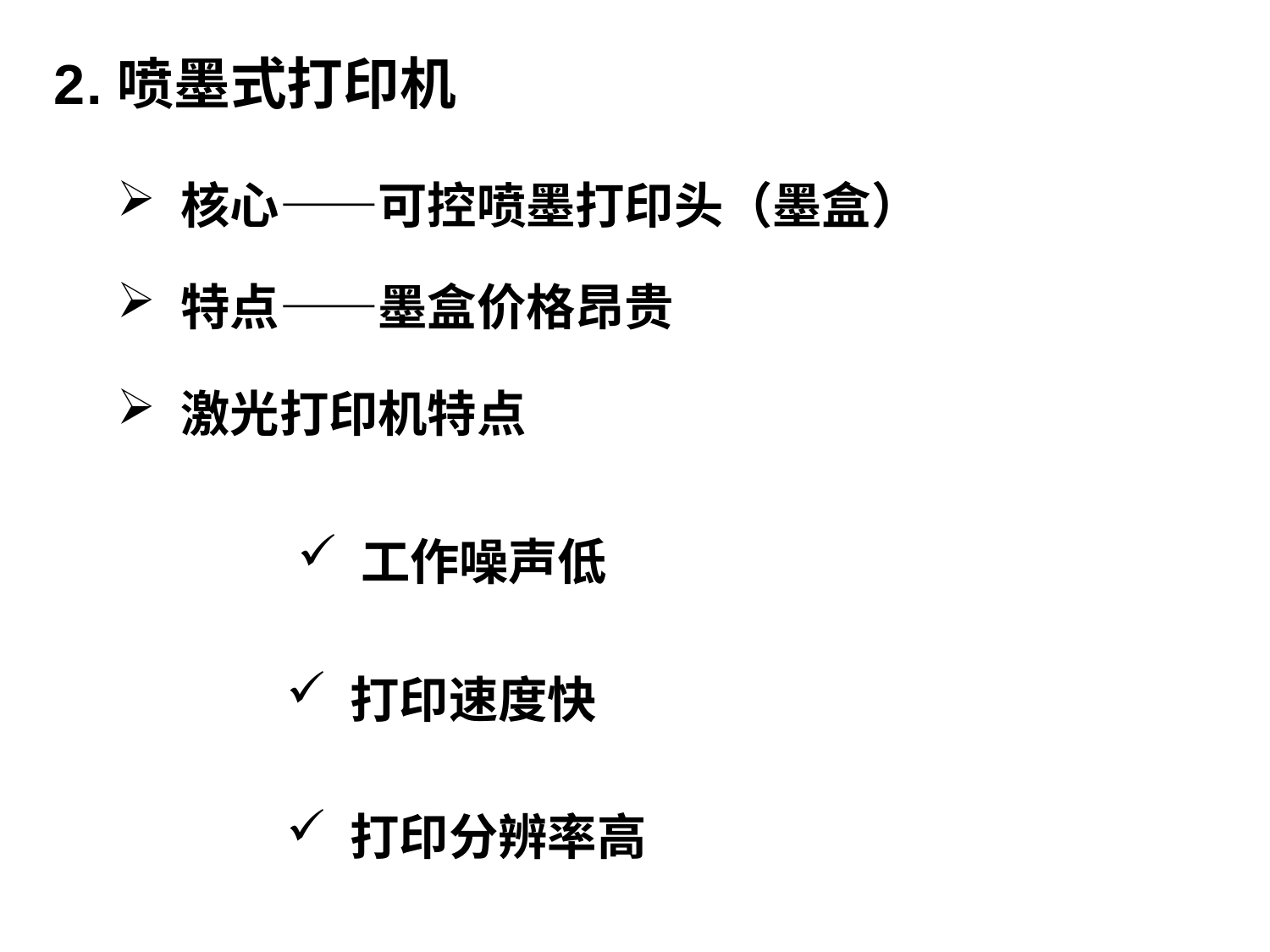

喷墨式打印机
核心——可控喷墨打印头（墨盒）
特点——墨盒价格昂贵
激光打印机特点
工作噪声低
打印速度快
打印分辨率高
215